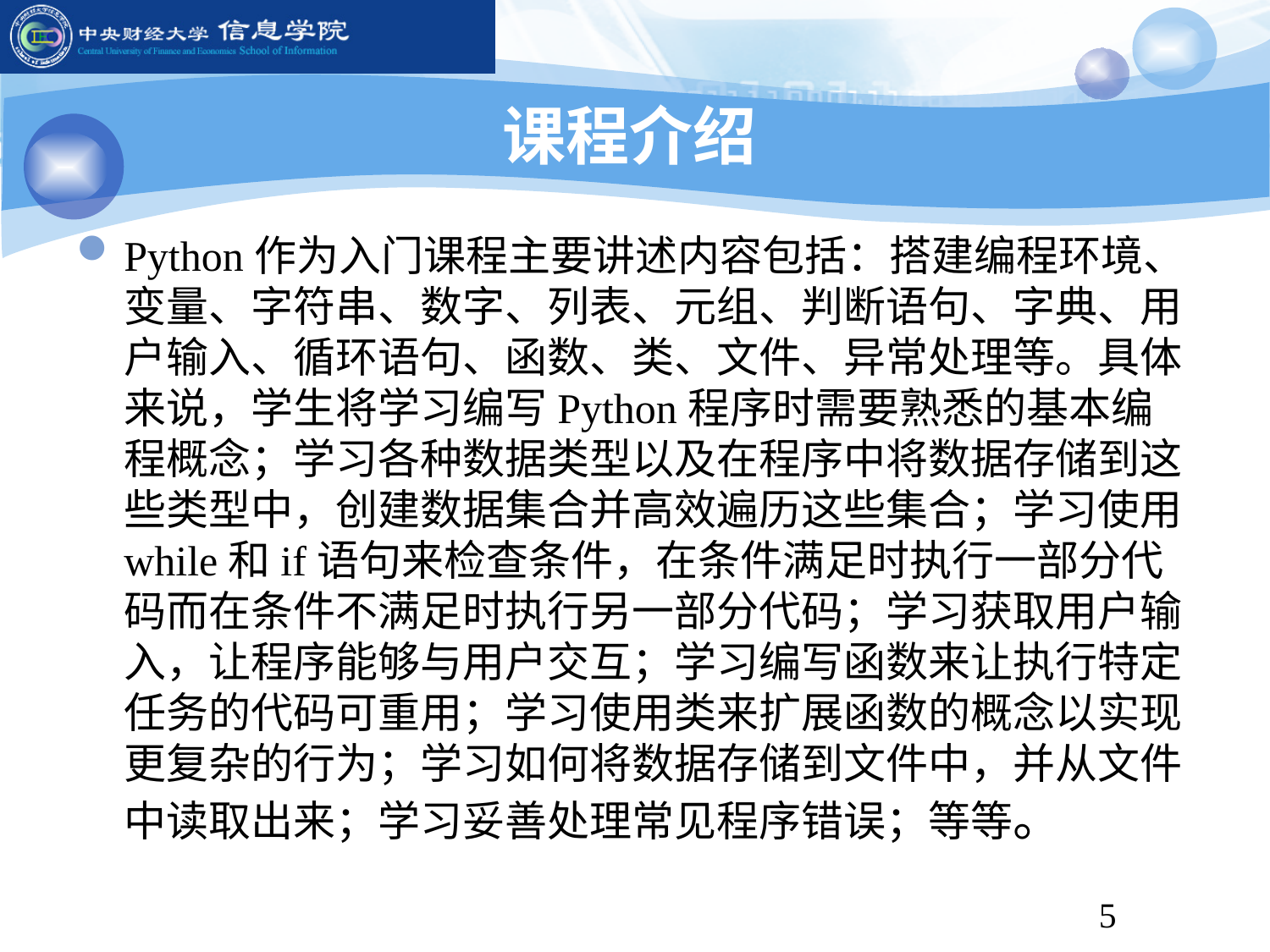

# 课程介绍
Python作为入门课程主要讲述内容包括：搭建编程环境、变量、字符串、数字、列表、元组、判断语句、字典、用户输入、循环语句、函数、类、文件、异常处理等。具体来说，学生将学习编写Python程序时需要熟悉的基本编程概念；学习各种数据类型以及在程序中将数据存储到这些类型中，创建数据集合并高效遍历这些集合；学习使用while和if语句来检查条件，在条件满足时执行一部分代码而在条件不满足时执行另一部分代码；学习获取用户输入，让程序能够与用户交互；学习编写函数来让执行特定任务的代码可重用；学习使用类来扩展函数的概念以实现更复杂的行为；学习如何将数据存储到文件中，并从文件中读取出来；学习妥善处理常见程序错误；等等。